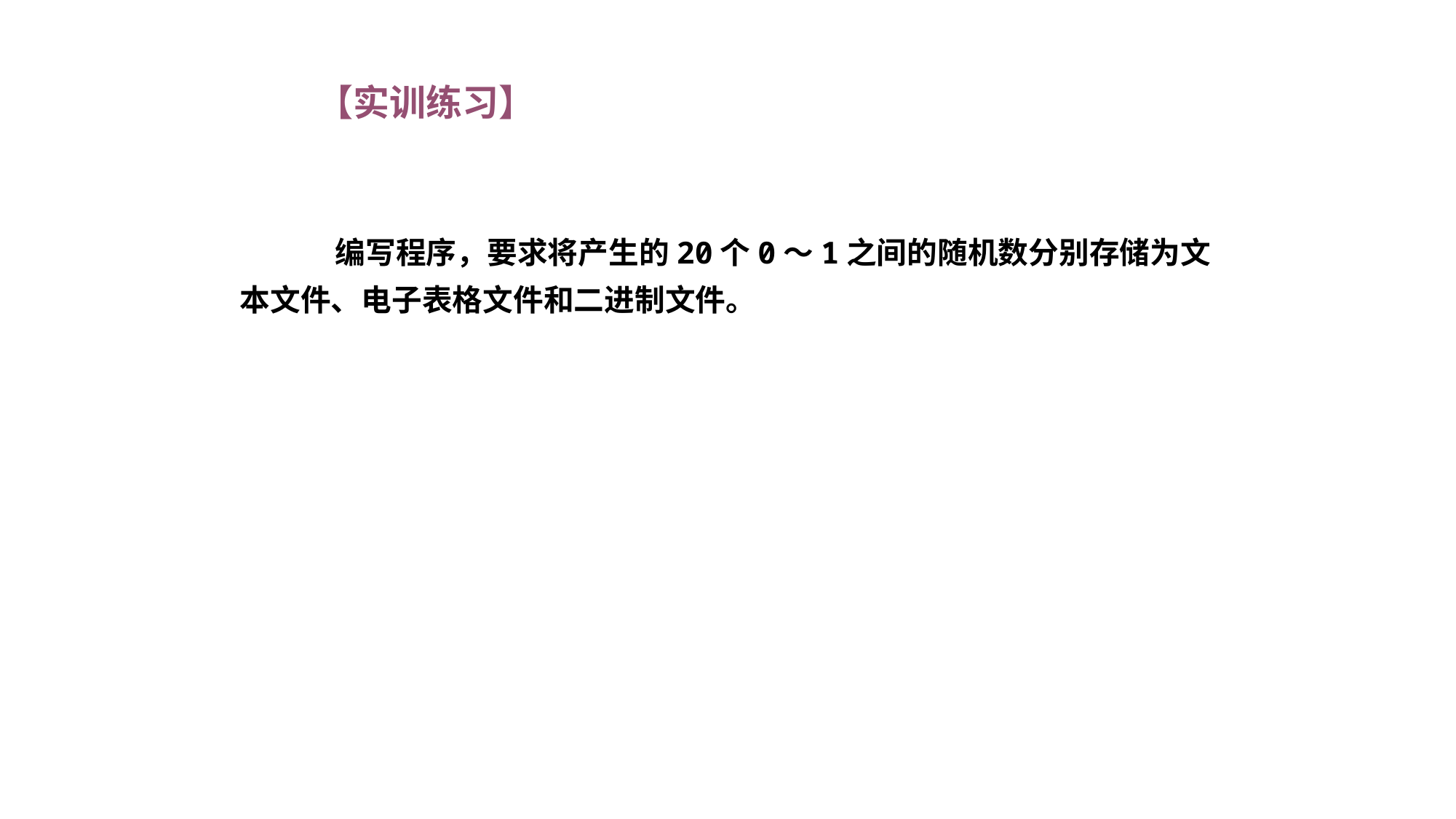

【实训练习】
         编写程序，要求将产生的20个0～1之间的随机数分别存储为文本文件、电子表格文件和二进制文件。